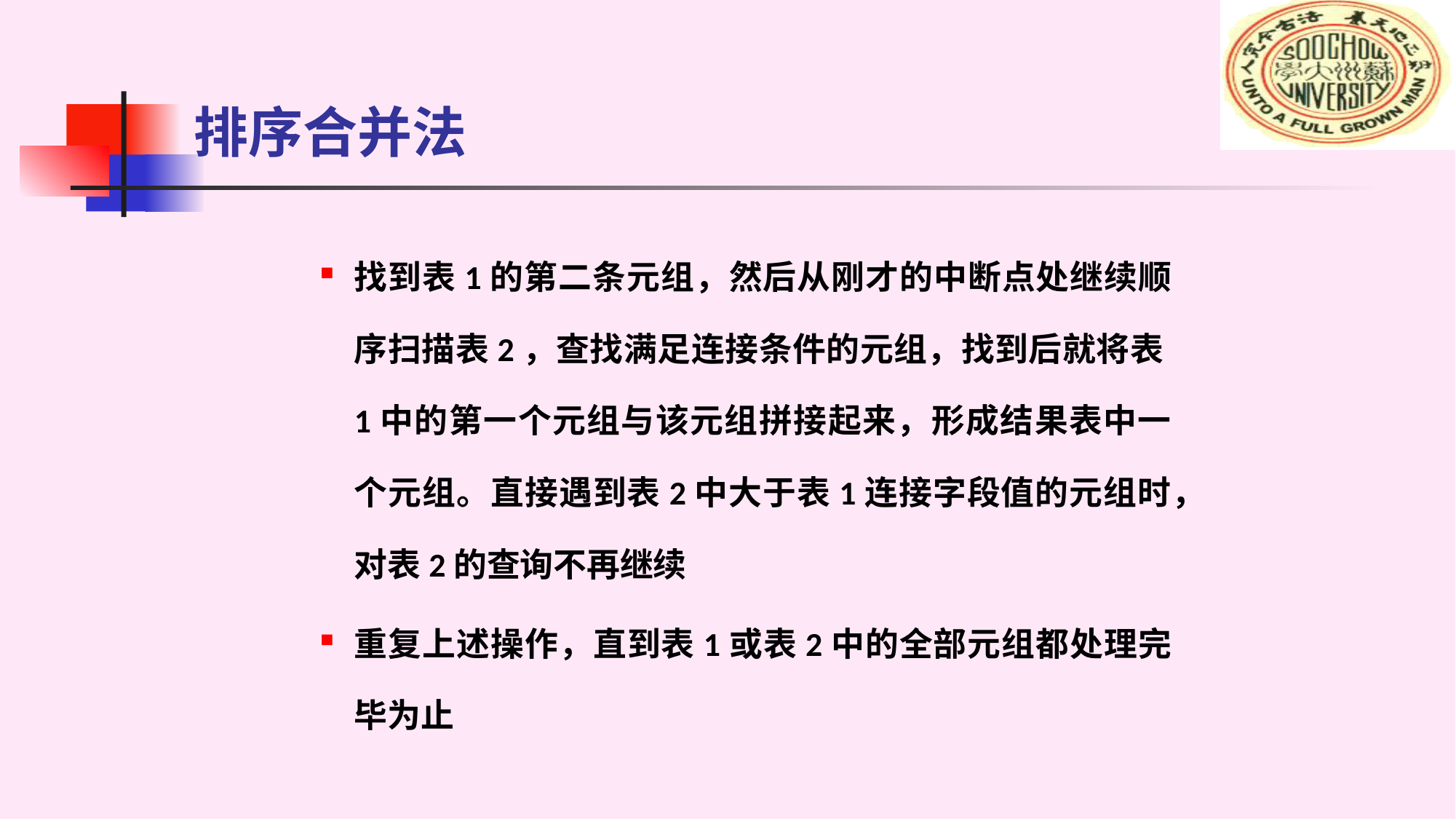

# 排序合并法
找到表1的第二条元组，然后从刚才的中断点处继续顺序扫描表2，查找满足连接条件的元组，找到后就将表1中的第一个元组与该元组拼接起来，形成结果表中一个元组。直接遇到表2中大于表1连接字段值的元组时，对表2的查询不再继续
重复上述操作，直到表1或表2中的全部元组都处理完毕为止